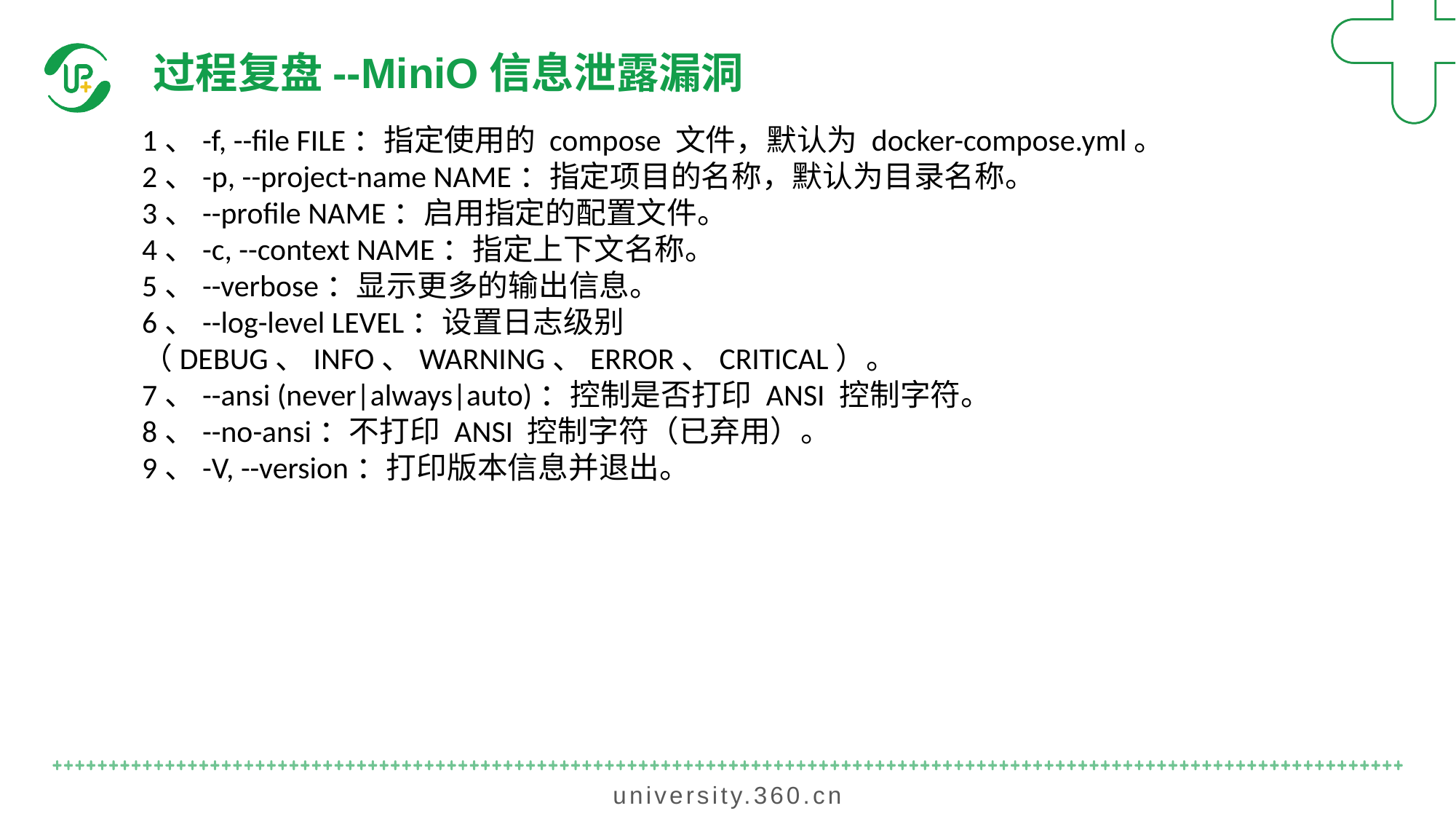

过程复盘--MiniO信息泄露漏洞
1、-f, --file FILE：指定使用的 compose 文件，默认为 docker-compose.yml。
2、-p, --project-name NAME：指定项目的名称，默认为目录名称。
3、--profile NAME：启用指定的配置文件。
4、-c, --context NAME：指定上下文名称。
5、--verbose：显示更多的输出信息。
6、--log-level LEVEL：设置日志级别（DEBUG、INFO、WARNING、ERROR、CRITICAL）。
7、--ansi (never|always|auto)：控制是否打印 ANSI 控制字符。
8、--no-ansi：不打印 ANSI 控制字符（已弃用）。
9、-V, --version：打印版本信息并退出。